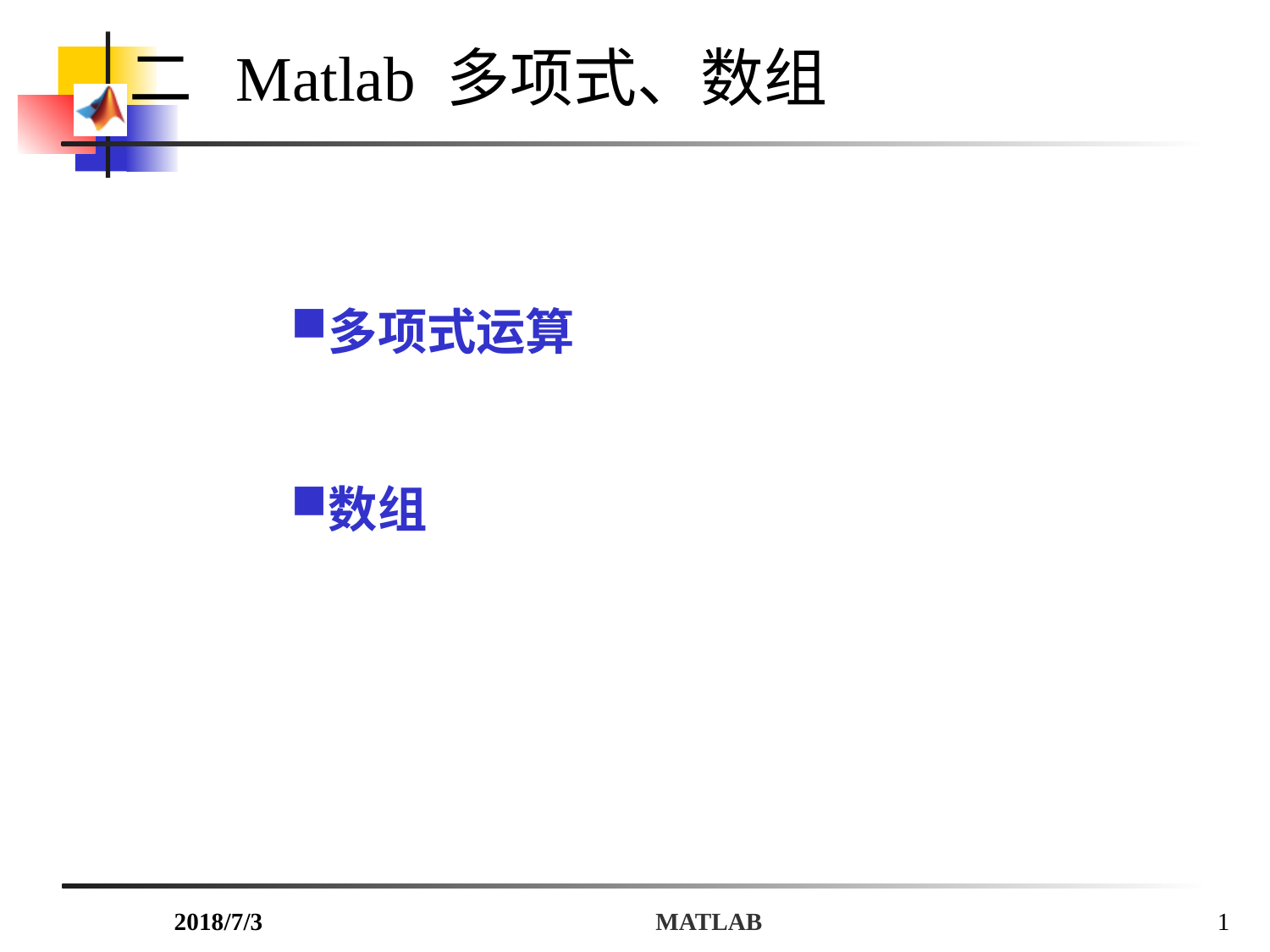

二  Matlab 多项式、数组
多项式运算

数组

2018/7/3
MATLAB
1